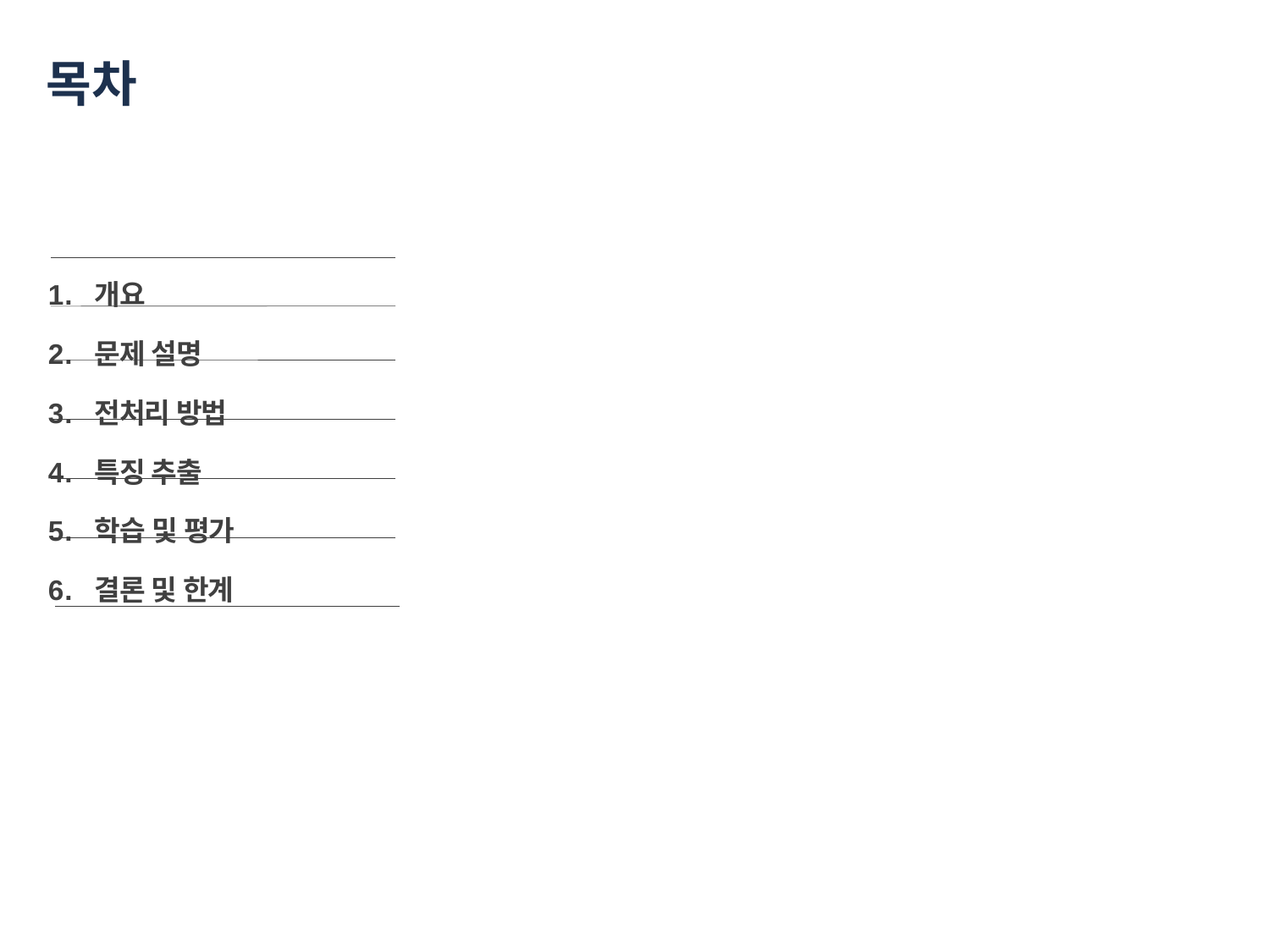

# 목차
개요
문제 설명
전처리 방법
특징 추출
학습 및 평가
결론 및 한계